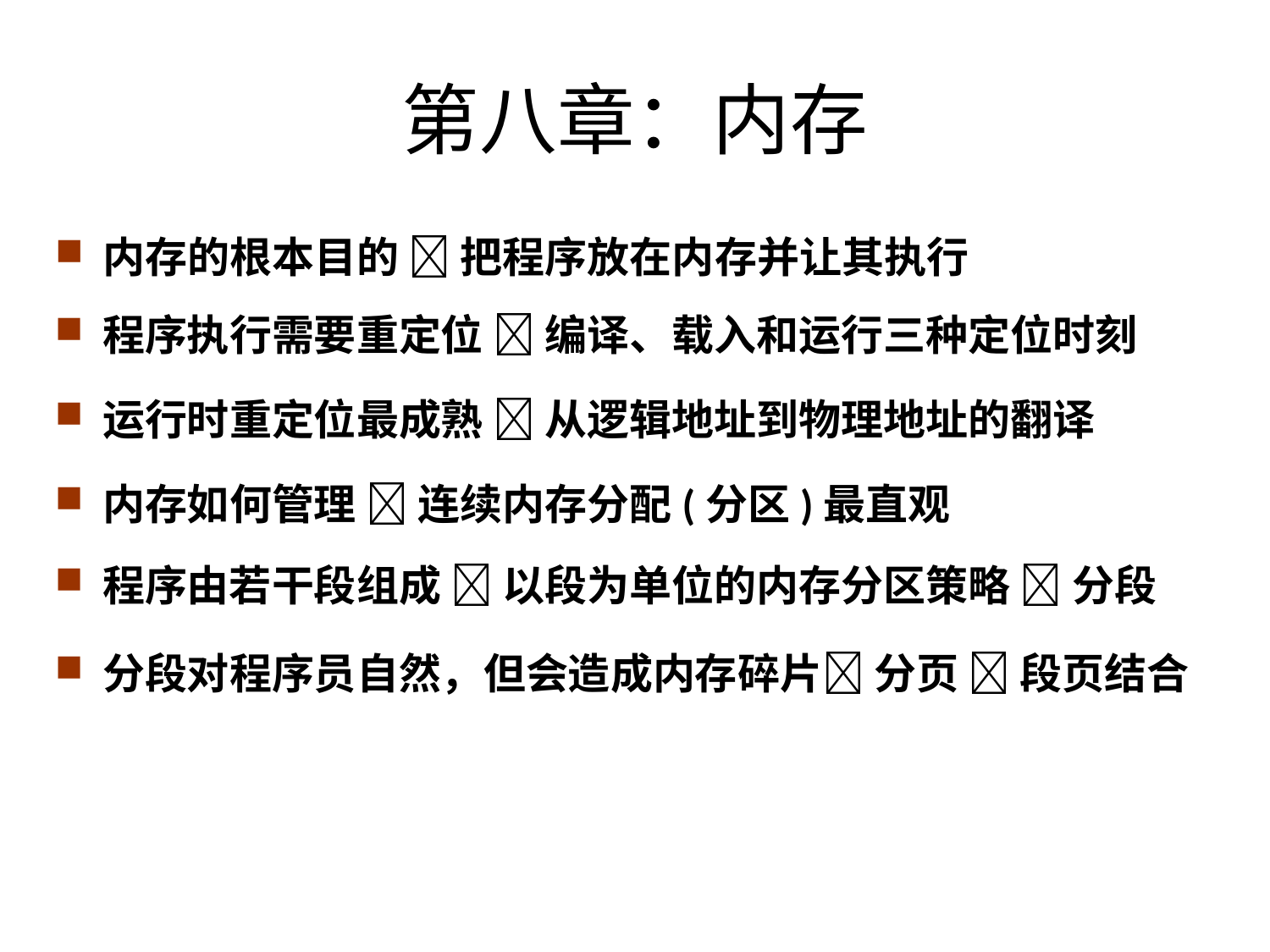

# 第八章：内存
内存的根本目的 ⇒ 把程序放在内存并让其执行
程序执行需要重定位 ⇒ 编译、载入和运行三种定位时刻
运行时重定位最成熟 ⇒ 从逻辑地址到物理地址的翻译
内存如何管理 ⇒ 连续内存分配(分区)最直观
程序由若干段组成 ⇒ 以段为单位的内存分区策略 ⇒ 分段
分段对程序员自然，但会造成内存碎片⇒ 分页 ⇒ 段页结合